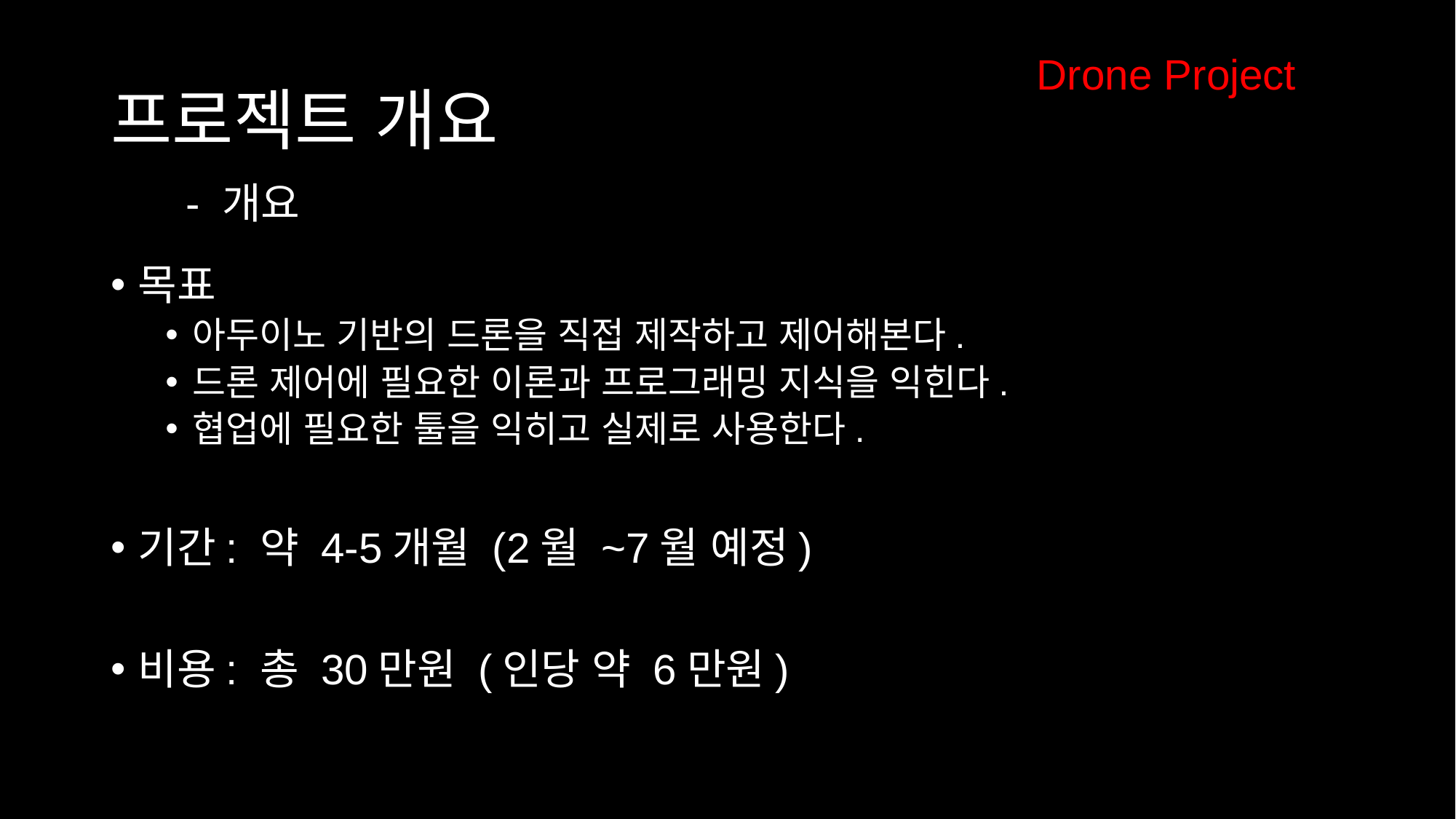

# 프로젝트 개요
- 개요
목표
아두이노 기반의 드론을 직접 제작하고 제어해본다.
드론 제어에 필요한 이론과 프로그래밍 지식을 익힌다.
협업에 필요한 툴을 익히고 실제로 사용한다.

기간: 약 4-5개월 (2월 ~7월 예정)

비용: 총 30만원 (인당 약 6만원)